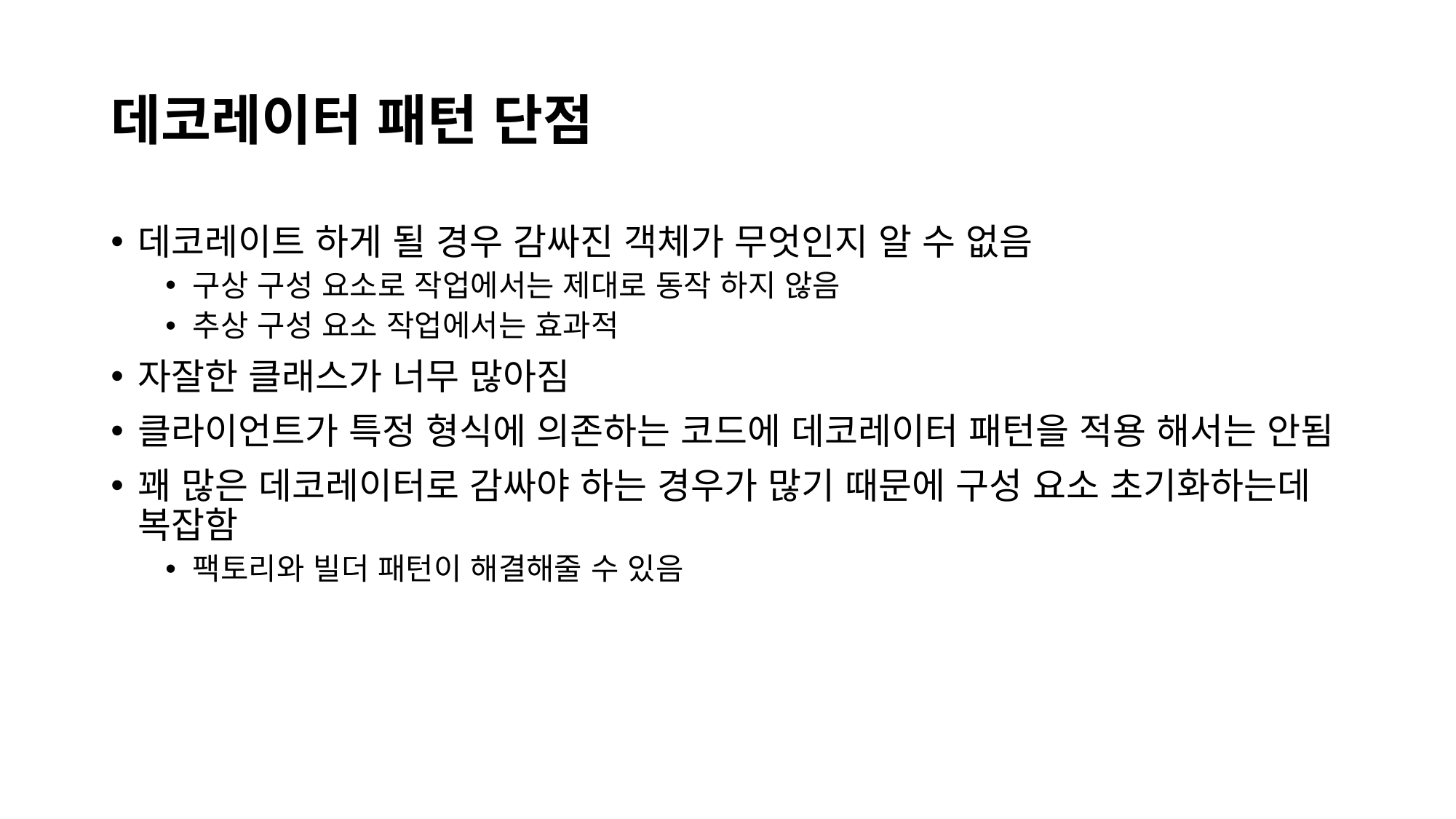

# 데코레이터 패턴 단점
데코레이트 하게 될 경우 감싸진 객체가 무엇인지 알 수 없음
구상 구성 요소로 작업에서는 제대로 동작 하지 않음
추상 구성 요소 작업에서는 효과적
자잘한 클래스가 너무 많아짐
클라이언트가 특정 형식에 의존하는 코드에 데코레이터 패턴을 적용 해서는 안됨
꽤 많은 데코레이터로 감싸야 하는 경우가 많기 때문에 구성 요소 초기화하는데 복잡함
팩토리와 빌더 패턴이 해결해줄 수 있음